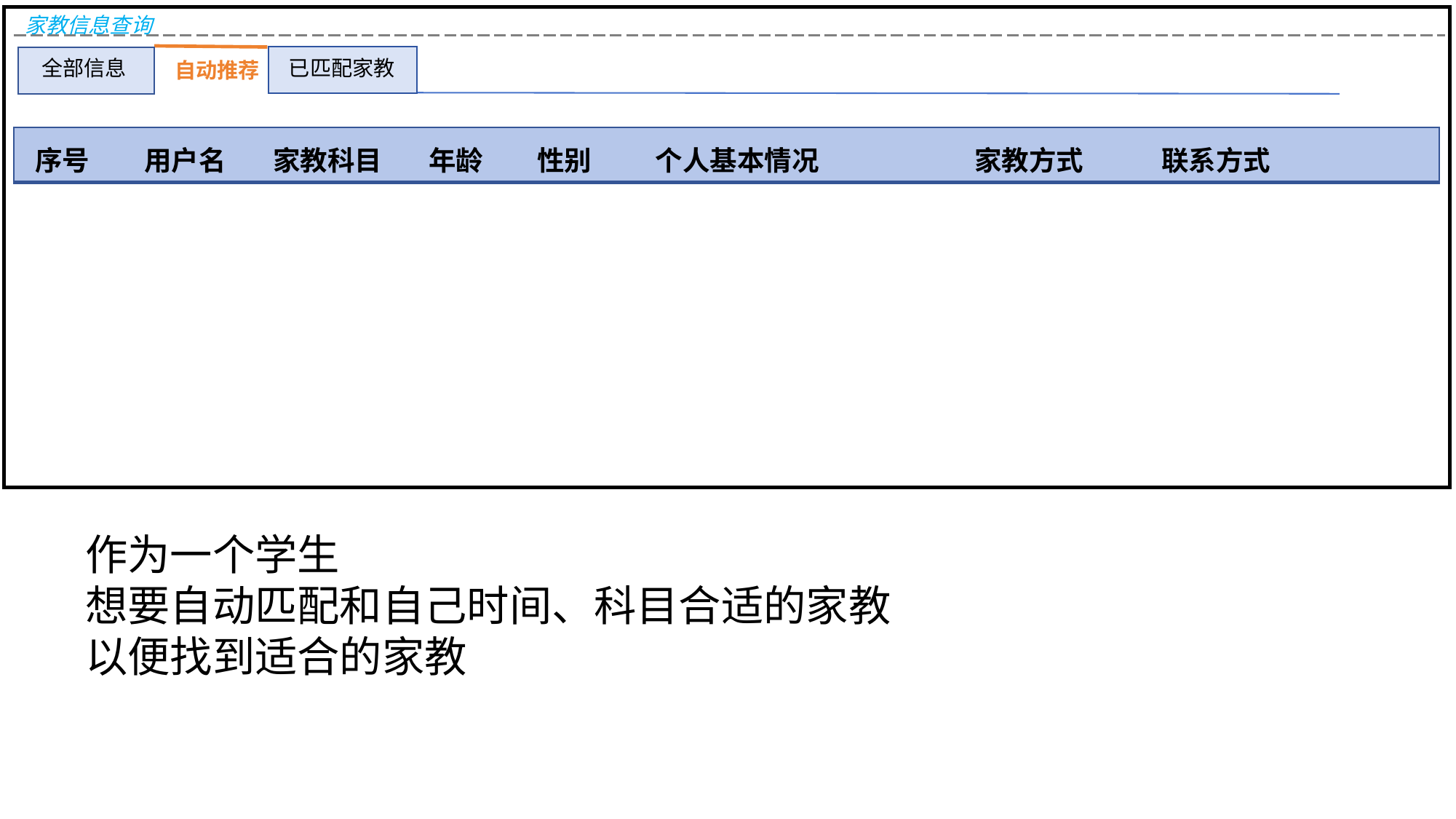

家教信息查询

全部信息
已匹配家教
 自动推荐

序号
用户名
家教科目
年龄
性别
个人基本情况
家教方式
联系方式
作为一个学生
想要自动匹配和自己时间、科目合适的家教
以便找到适合的家教